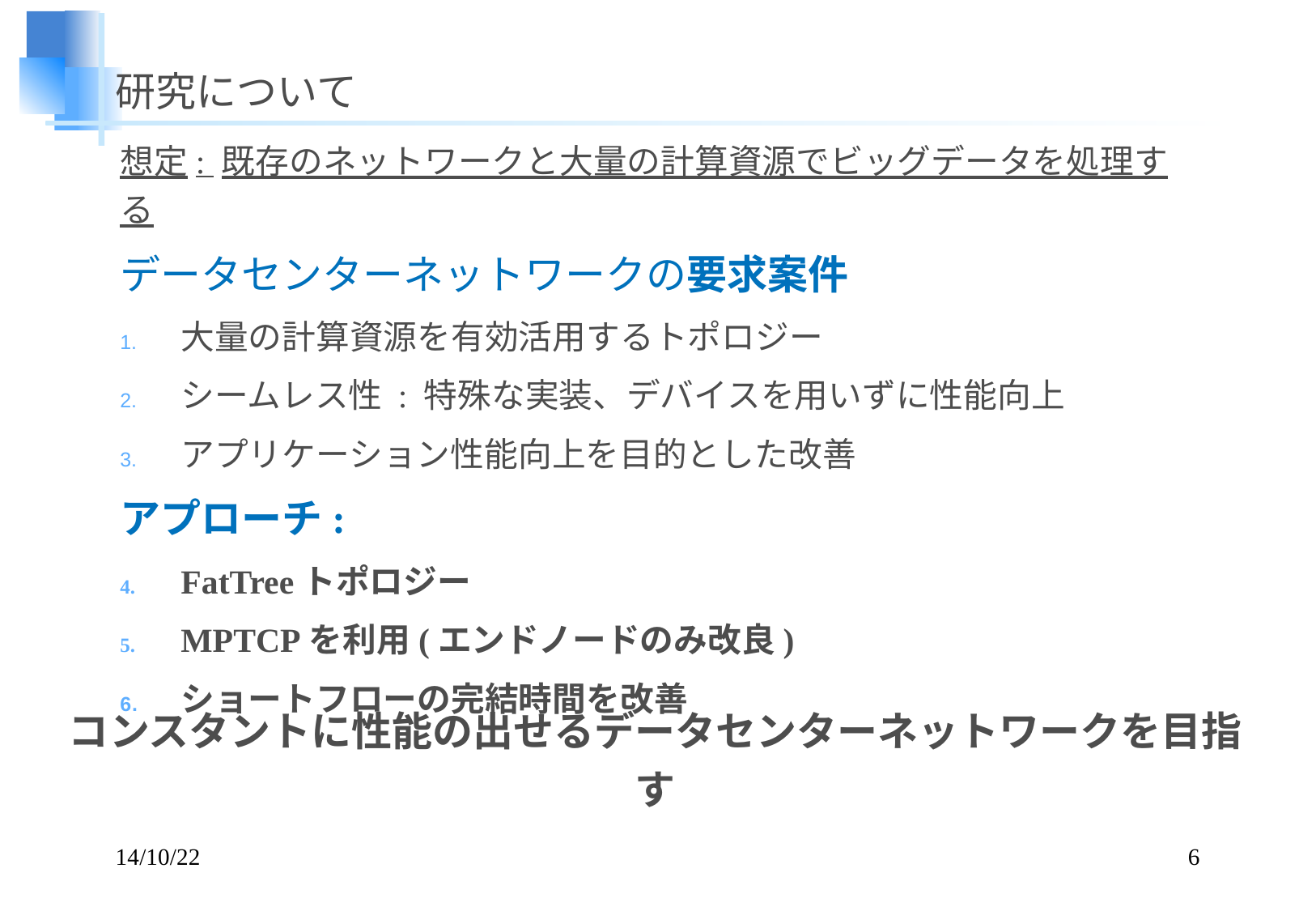

# 研究について
想定: 既存のネットワークと大量の計算資源でビッグデータを処理する
データセンターネットワークの要求案件
大量の計算資源を有効活用するトポロジー
シームレス性 : 特殊な実装、デバイスを用いずに性能向上
アプリケーション性能向上を目的とした改善
アプローチ:
FatTreeトポロジー
MPTCPを利用(エンドノードのみ改良)
ショートフローの完結時間を改善
コンスタントに性能の出せるデータセンターネットワークを目指す
14/10/22
6